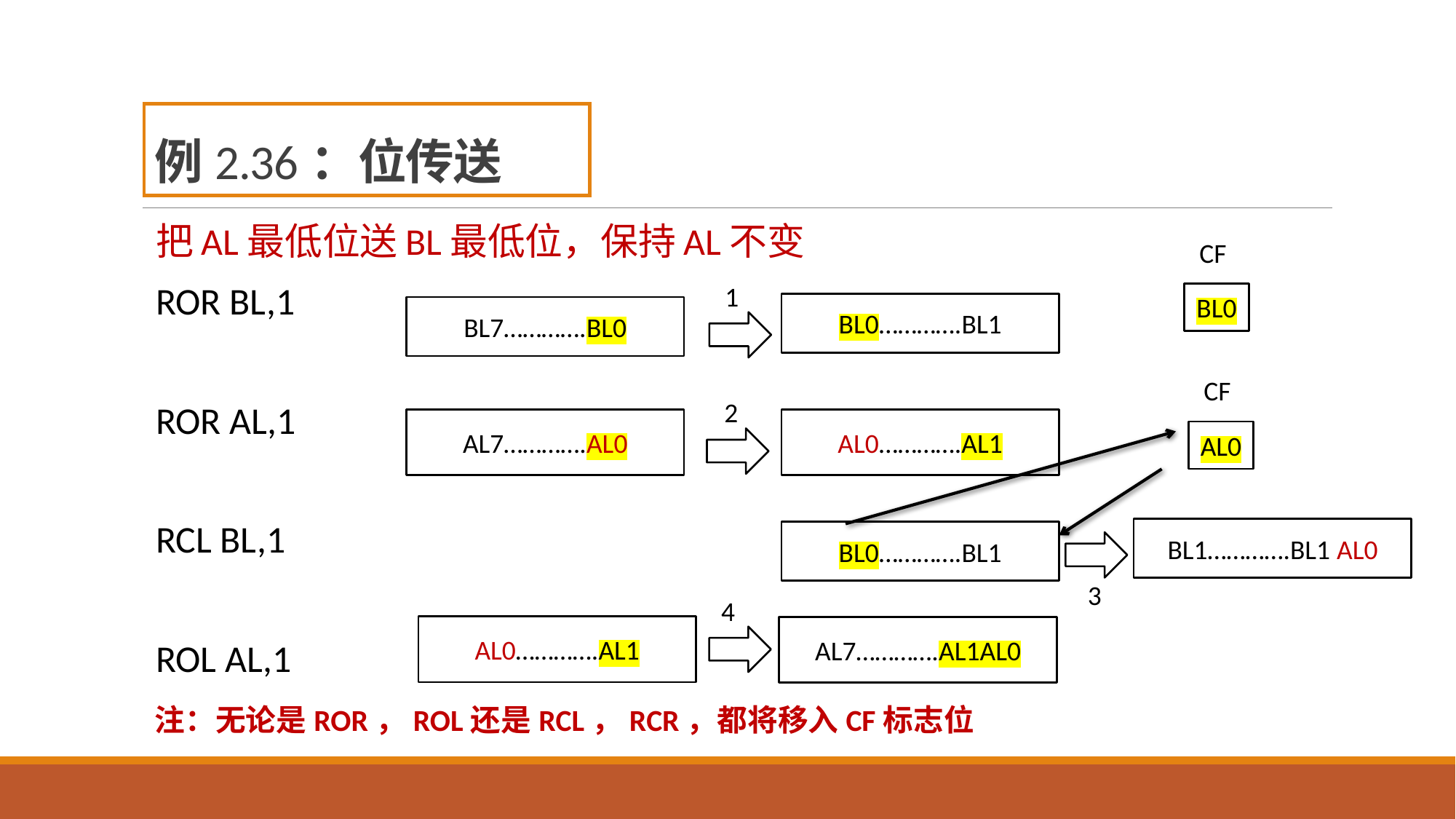

# 例2.36：位传送
把AL最低位送BL最低位，保持AL不变
ROR BL,1

ROR AL,1

RCL BL,1

ROL AL,1
CF
1
BL0
BL0………….BL1
BL7………….BL0

CF
2
AL7………….AL0
AL0………….AL1
AL0

BL1………….BL1 AL0
BL0………….BL1

3
4
AL0………….AL1
AL7………….AL1AL0

注：无论是ROR，ROL还是RCL，RCR，都将移入CF标志位